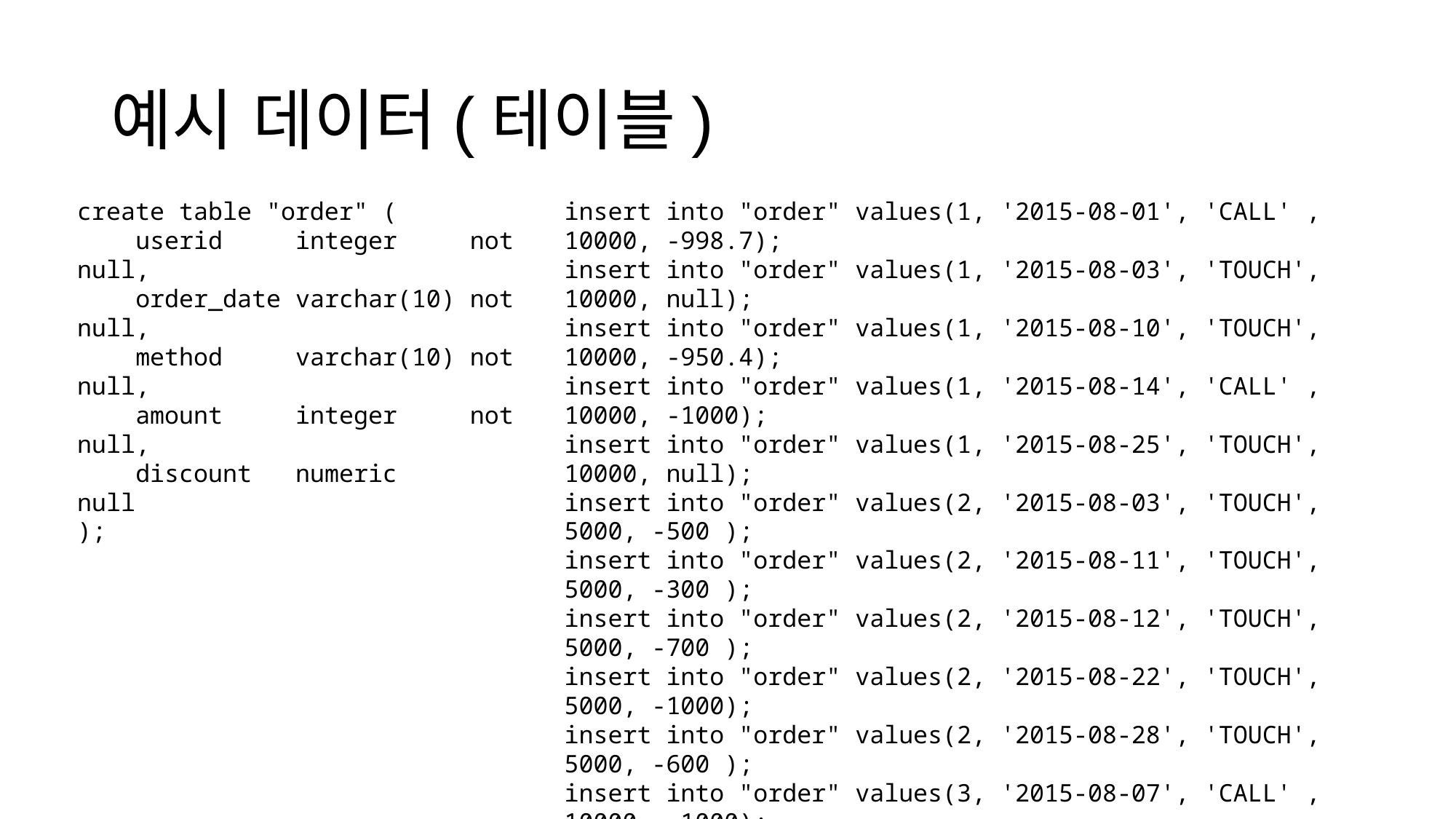

# 예시 데이터(테이블)
create table "order" (
    userid     integer     not null,
    order_date varchar(10) not null,
    method     varchar(10) not null,
    amount     integer     not null,
    discount   numeric         null
);

insert into "order" values(1, '2015-08-01', 'CALL' , 10000, -998.7);
insert into "order" values(1, '2015-08-03', 'TOUCH', 10000, null);
insert into "order" values(1, '2015-08-10', 'TOUCH', 10000, -950.4);
insert into "order" values(1, '2015-08-14', 'CALL' , 10000, -1000);
insert into "order" values(1, '2015-08-25', 'TOUCH', 10000, null);
insert into "order" values(2, '2015-08-03', 'TOUCH',  5000, -500 );
insert into "order" values(2, '2015-08-11', 'TOUCH',  5000, -300 );
insert into "order" values(2, '2015-08-12', 'TOUCH',  5000, -700 );
insert into "order" values(2, '2015-08-22', 'TOUCH',  5000, -1000);
insert into "order" values(2, '2015-08-28', 'TOUCH',  5000, -600 );
insert into "order" values(3, '2015-08-07', 'CALL' , 10000, -1000);
insert into "order" values(3, '2015-08-19', 'TOUCH', 10000, -1000);
insert into "order" values(3, '2015-08-30', 'CALL' , 10000, -1000);
insert into "order" values(4, '2015-08-05', 'CALL' , 20000, -3000);
insert into "order" values(4, '2015-08-18', 'TOUCH', 30000, -5000);
insert into "order" values(5, '2015-08-15', 'CALL' , 10000, -1000);
insert into "order" values(5, '2015-08-17', 'CALL' , 10000, null);
insert into "order" values(5, '2015-08-21', 'CALL' , 10000, -1000);
insert into "order" values(5, '2015-08-23', 'CALL' , 10000, -1000);
insert into "order" values(5, '2015-08-29', 'CALL' , 10000, -1000);